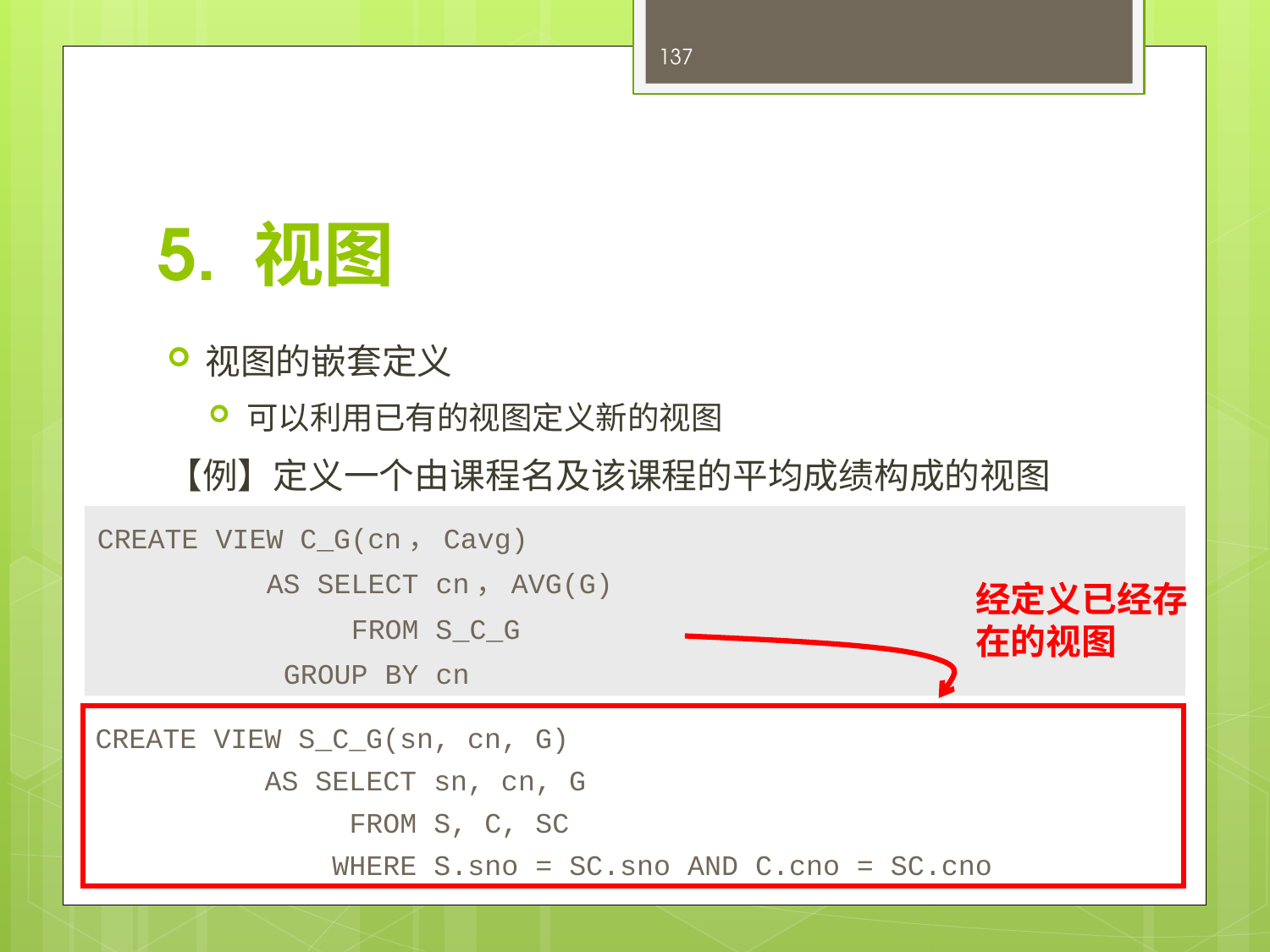

137
# 5. 视图
视图的嵌套定义
可以利用已有的视图定义新的视图
【例】定义一个由课程名及该课程的平均成绩构成的视图
CREATE VIEW C_G(cn，Cavg)
          AS SELECT cn，AVG(G)
               FROM S_C_G
           GROUP BY cn
经定义已经存在的视图

CREATE VIEW S_C_G(sn, cn, G)
          AS SELECT sn, cn, G
               FROM S, C, SC
              WHERE S.sno = SC.sno AND C.cno = SC.cno